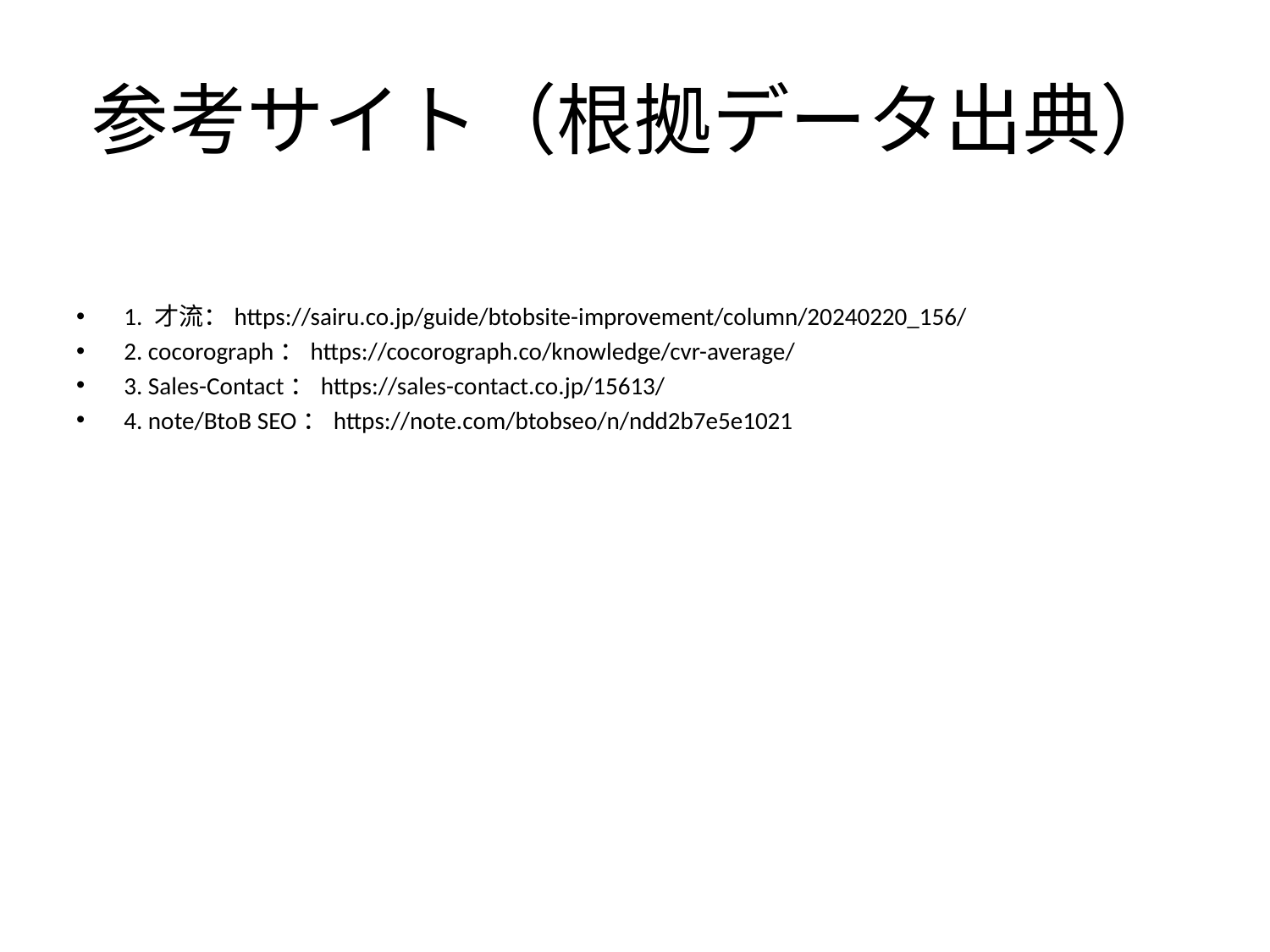

# 参考サイト（根拠データ出典）

1. 才流：https://sairu.co.jp/guide/btobsite-improvement/column/20240220_156/
2. cocorograph：https://cocorograph.co/knowledge/cvr-average/
3. Sales-Contact：https://sales-contact.co.jp/15613/
4. note/BtoB SEO：https://note.com/btobseo/n/ndd2b7e5e1021